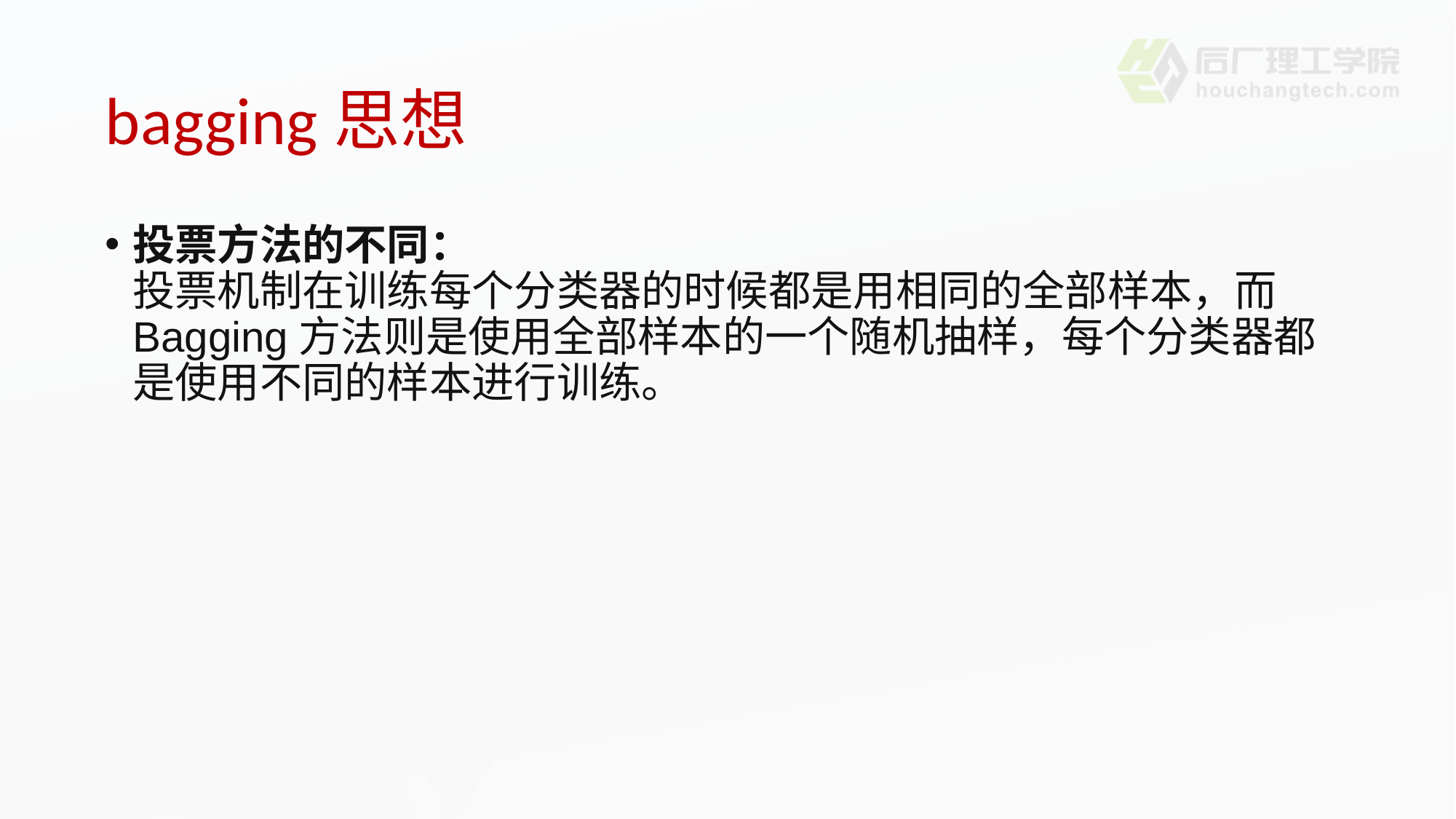

# bagging思想
投票方法的不同：
投票机制在训练每个分类器的时候都是用相同的全部样本，而Bagging方法则是使用全部样本的一个随机抽样，每个分类器都是使用不同的样本进行训练。